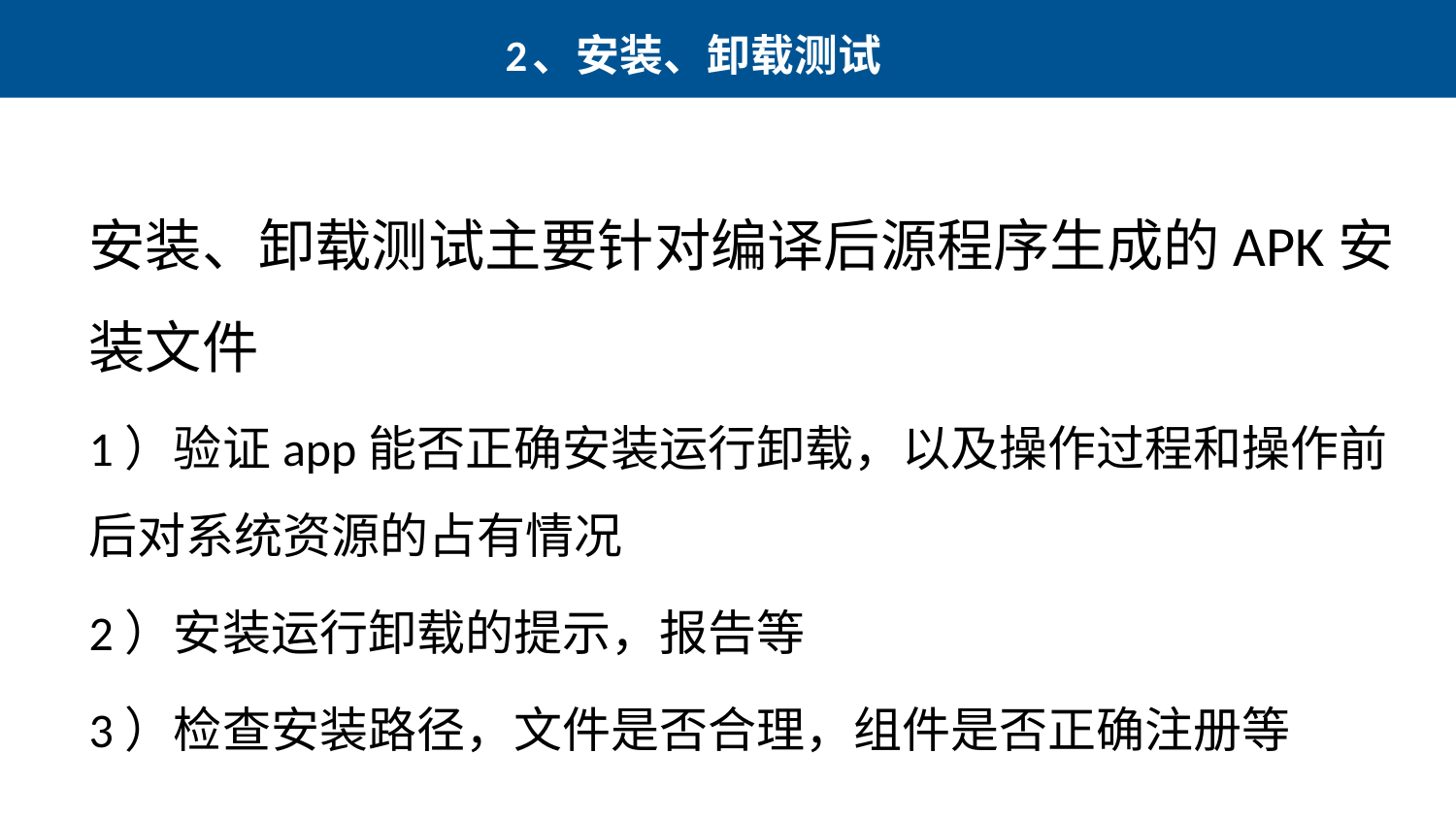

2、安装、卸载测试
安装、卸载测试主要针对编译后源程序生成的APK安装文件
1）验证app能否正确安装运行卸载，以及操作过程和操作前后对系统资源的占有情况
2）安装运行卸载的提示，报告等
3）检查安装路径，文件是否合理，组件是否正确注册等